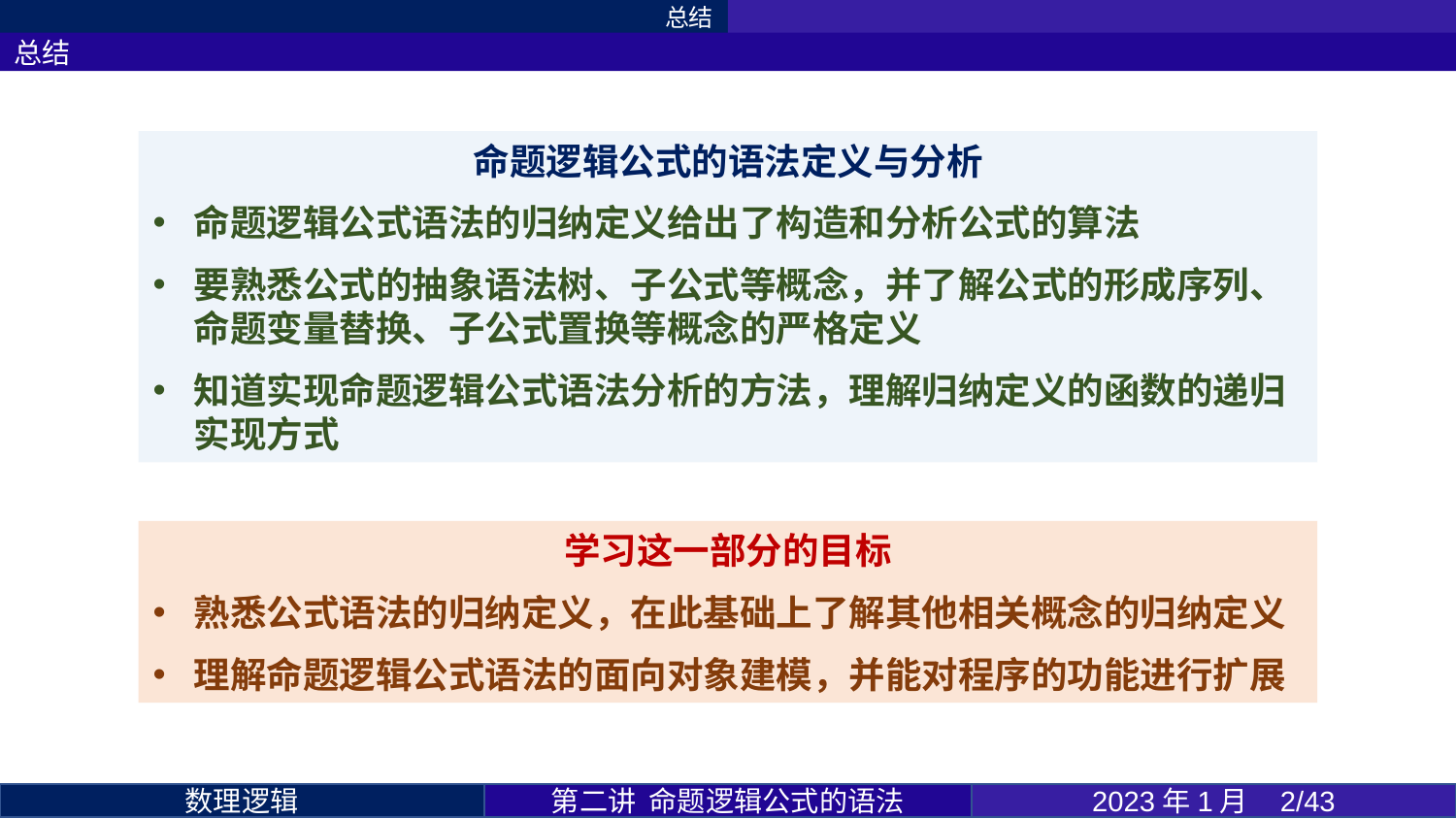

总结
总结
命题逻辑公式的语法定义与分析
命题逻辑公式语法的归纳定义给出了构造和分析公式的算法
要熟悉公式的抽象语法树、子公式等概念，并了解公式的形成序列、命题变量替换、子公式置换等概念的严格定义
知道实现命题逻辑公式语法分析的方法，理解归纳定义的函数的递归实现方式
学习这一部分的目标
熟悉公式语法的归纳定义，在此基础上了解其他相关概念的归纳定义
理解命题逻辑公式语法的面向对象建模，并能对程序的功能进行扩展
第二讲  命题逻辑公式的语法
2023年1月    2/43
数理逻辑